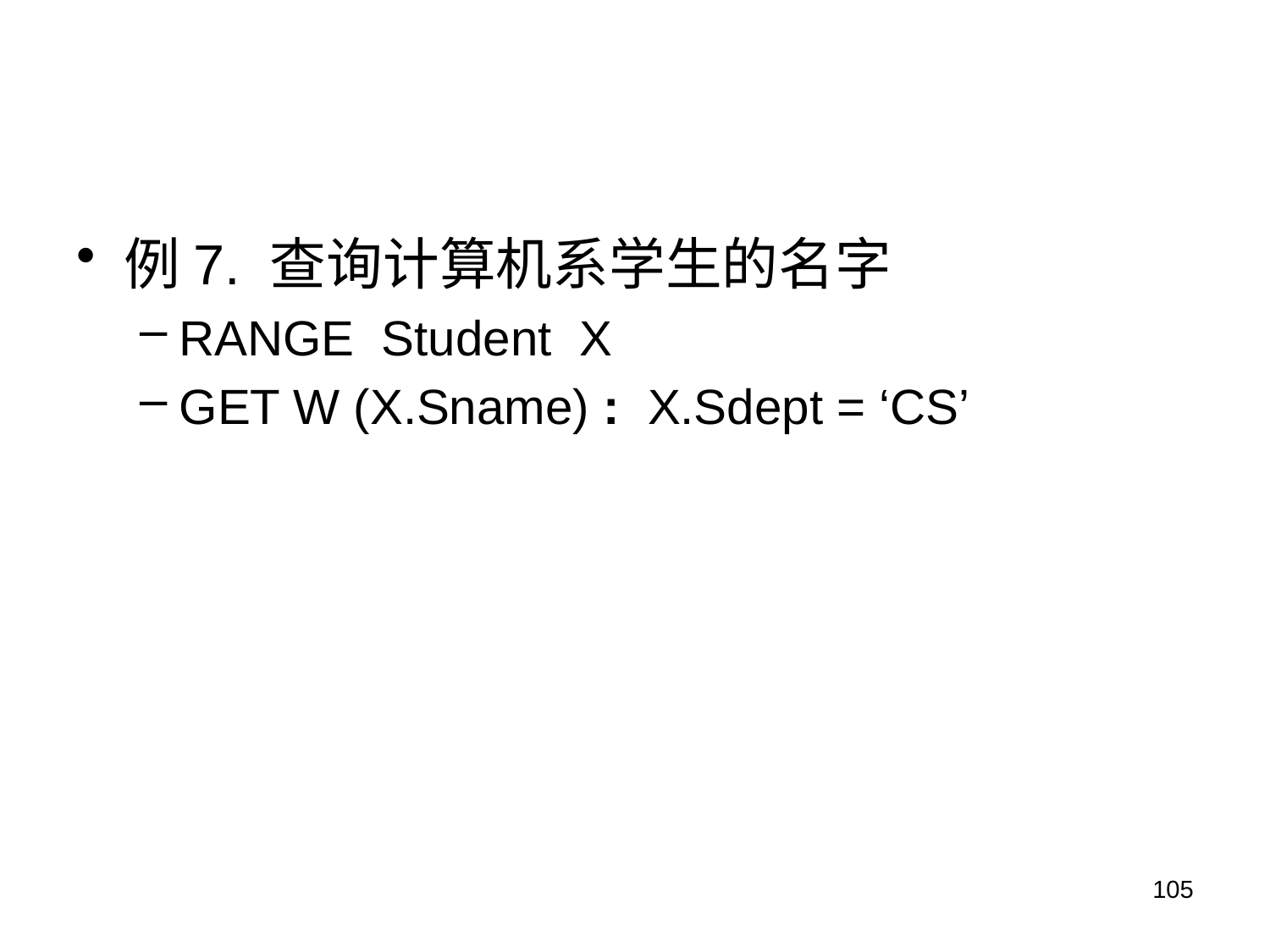

例7. 查询计算机系学生的名字
RANGE  Student  X
GET W (X.Sname) :  X.Sdept = ‘CS’
105